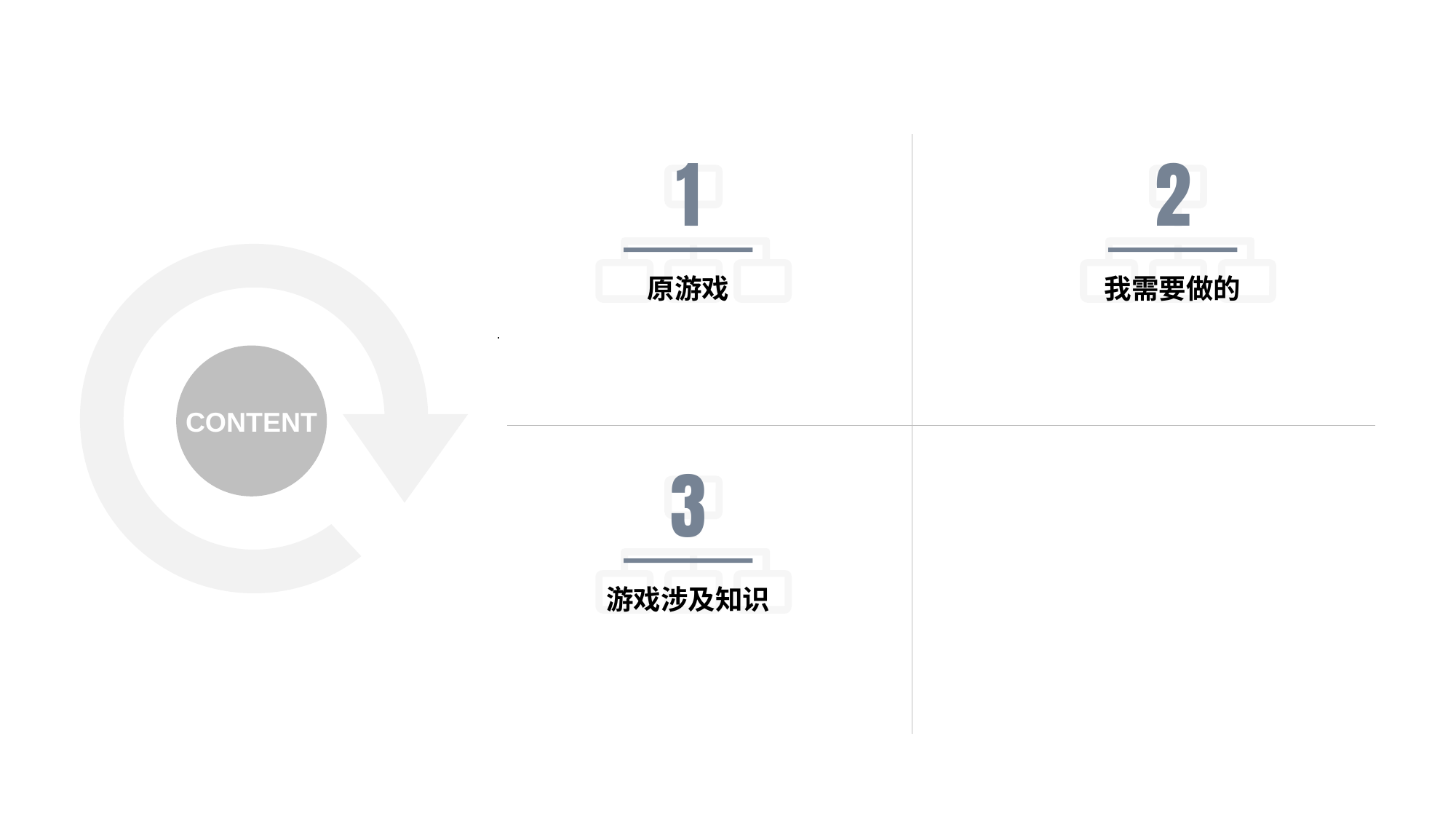

1

原游戏
.
2

我需要做的

CONTENT
3

游戏涉及知识